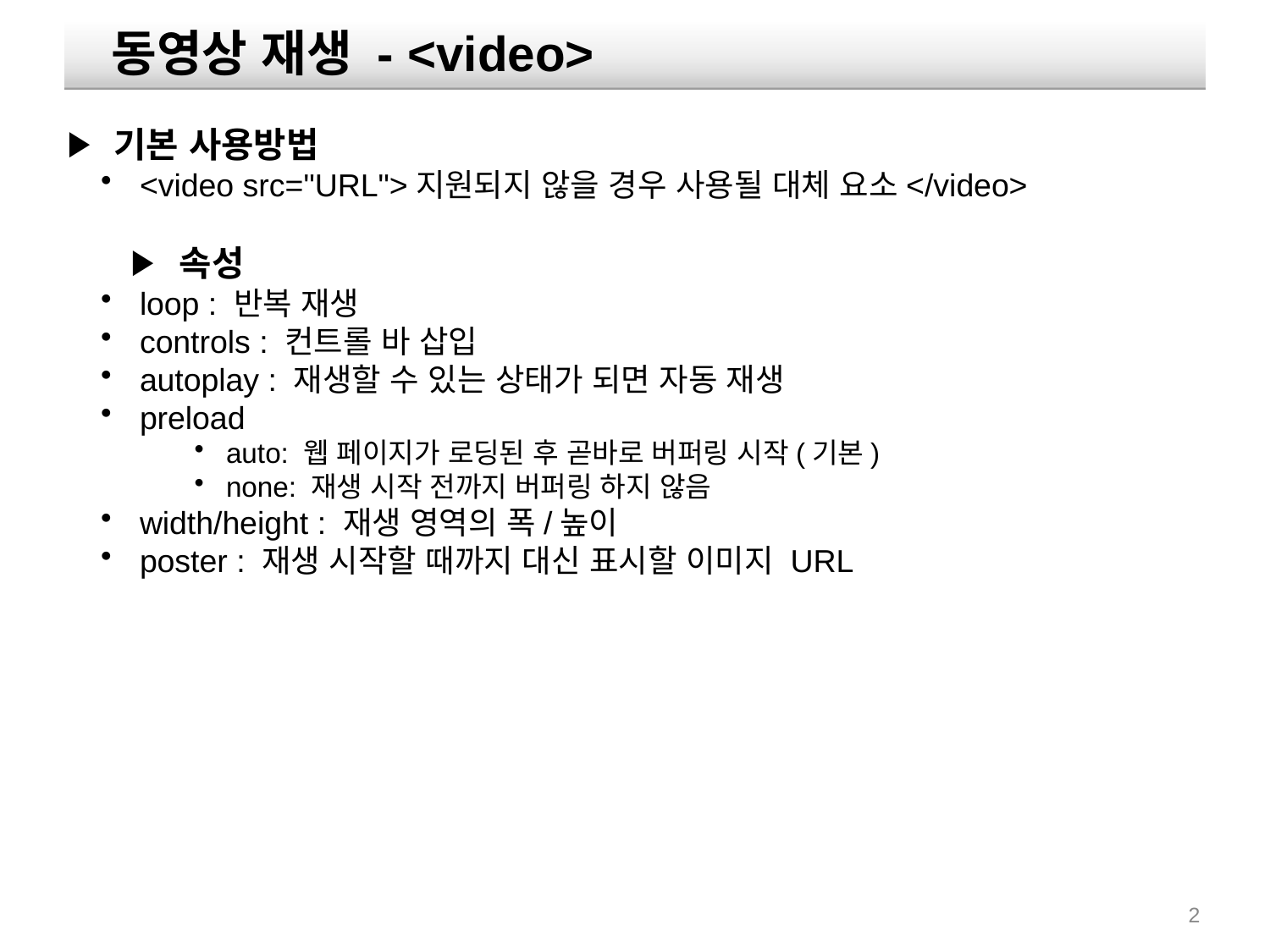

동영상 재생 - <video>
 기본 사용방법
 <video src="URL">지원되지 않을 경우 사용될 대체 요소</video>

 속성
 loop : 반복 재생
 controls : 컨트롤 바 삽입
 autoplay : 재생할 수 있는 상태가 되면 자동 재생
 preload
auto: 웹 페이지가 로딩된 후 곧바로 버퍼링 시작(기본)
none: 재생 시작 전까지 버퍼링 하지 않음
 width/height : 재생 영역의 폭/높이
 poster : 재생 시작할 때까지 대신 표시할 이미지 URL
2